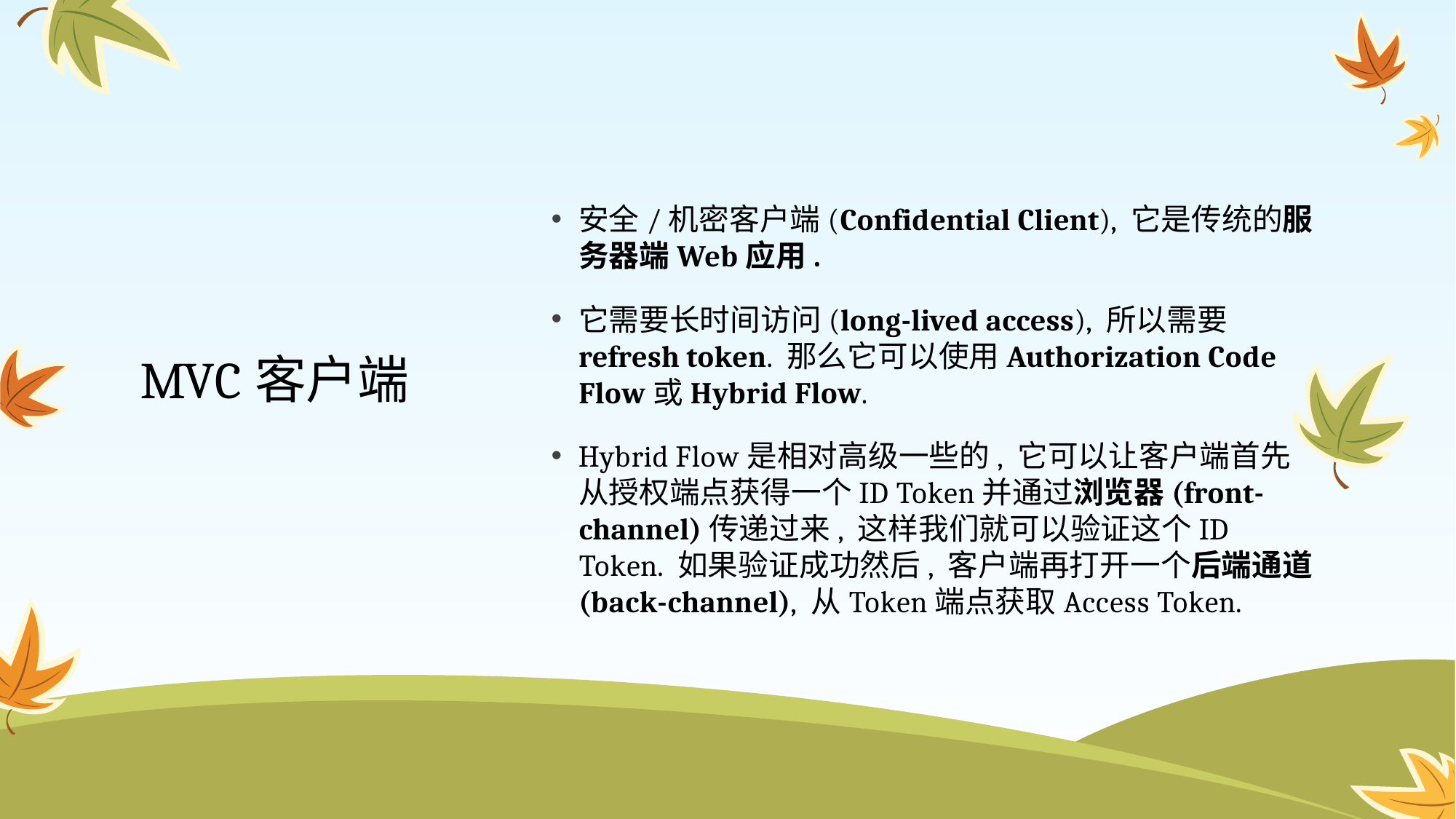

安全/机密客户端(Confidential Client), 它是传统的服务器端Web应用.
它需要长时间访问(long-lived access), 所以需要refresh token. 那么它可以使用Authorization Code Flow或Hybrid Flow.
Hybrid Flow是相对高级一些的, 它可以让客户端首先从授权端点获得一个ID Token并通过浏览器(front-channel)传递过来, 这样我们就可以验证这个ID Token. 如果验证成功然后, 客户端再打开一个后端通道(back-channel), 从Token端点获取Access Token.
# MVC客户端